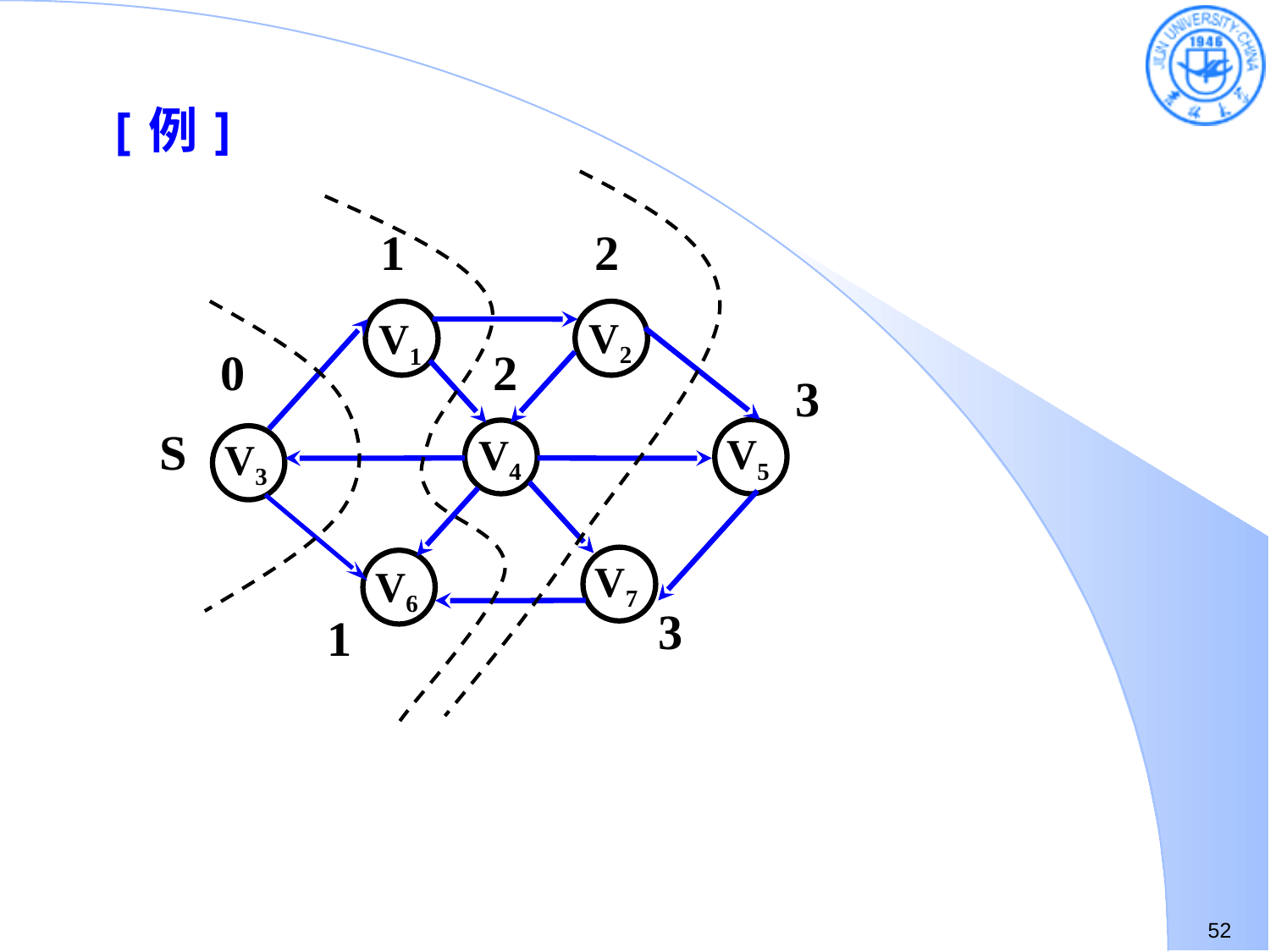

[例]

1
1
2
2

V1
V2

0

3
3

S

V5
V4
V3

V7
V6